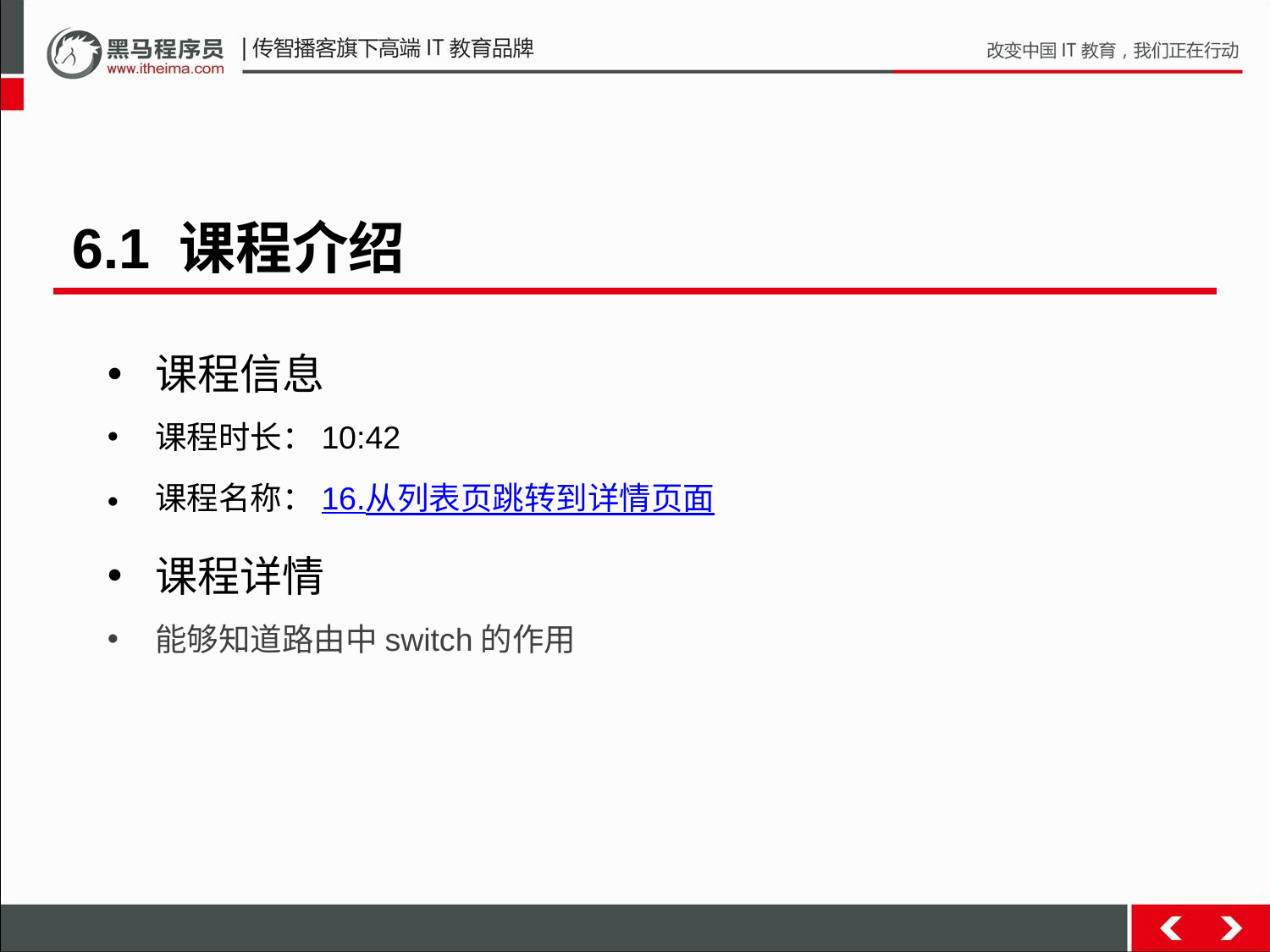

6.1 课程介绍
课程信息
课程时长：10:42
课程名称：16.从列表页跳转到详情页面
课程详情
能够知道路由中switch的作用